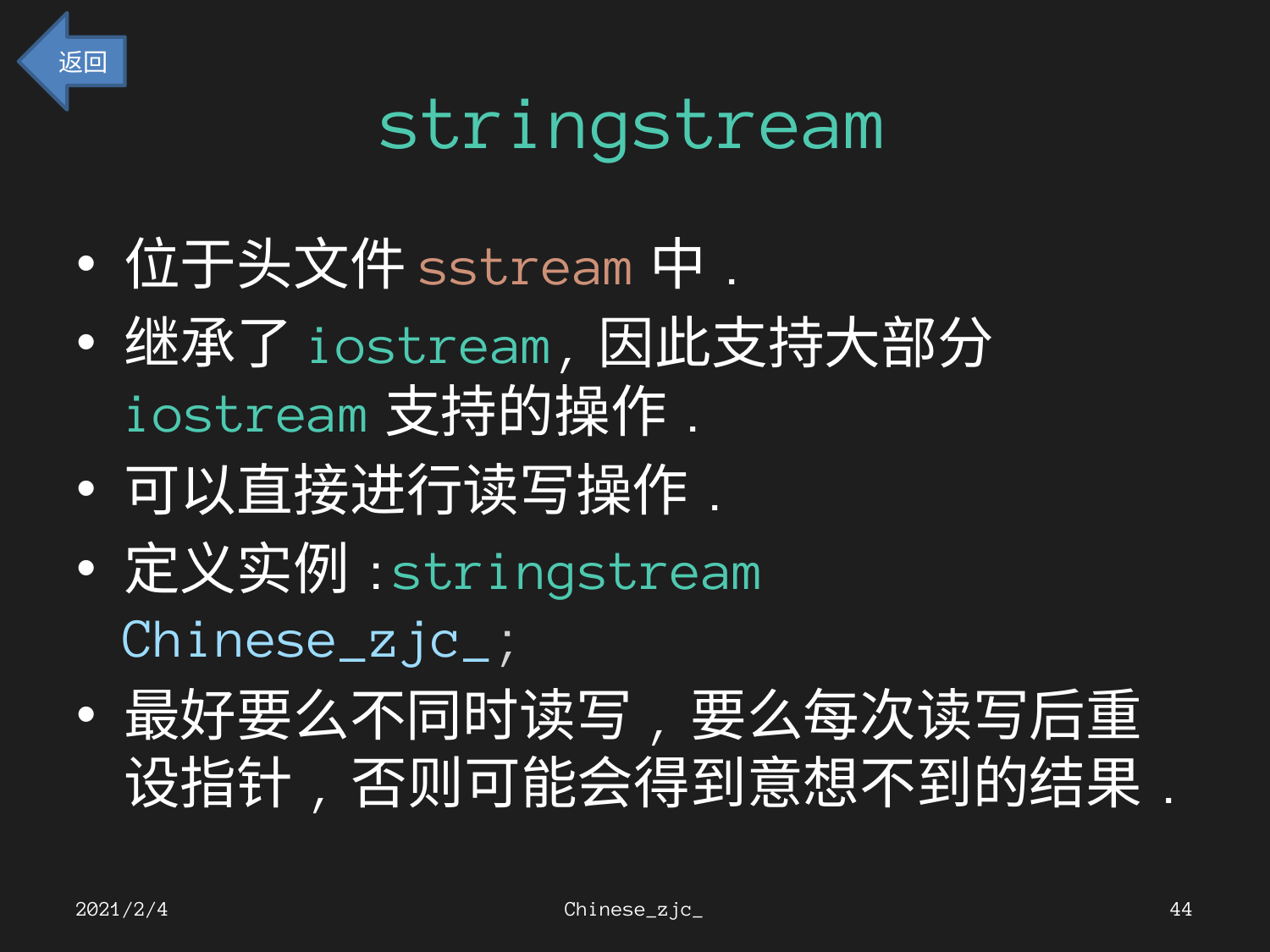

返回
# stringstream
位于头文件sstream中.
继承了iostream,因此支持大部分iostream支持的操作.
可以直接进行读写操作.
定义实例:stringstream Chinese_zjc_;
最好要么不同时读写,要么每次读写后重设指针,否则可能会得到意想不到的结果.
2021/2/4
Chinese_zjc_
44